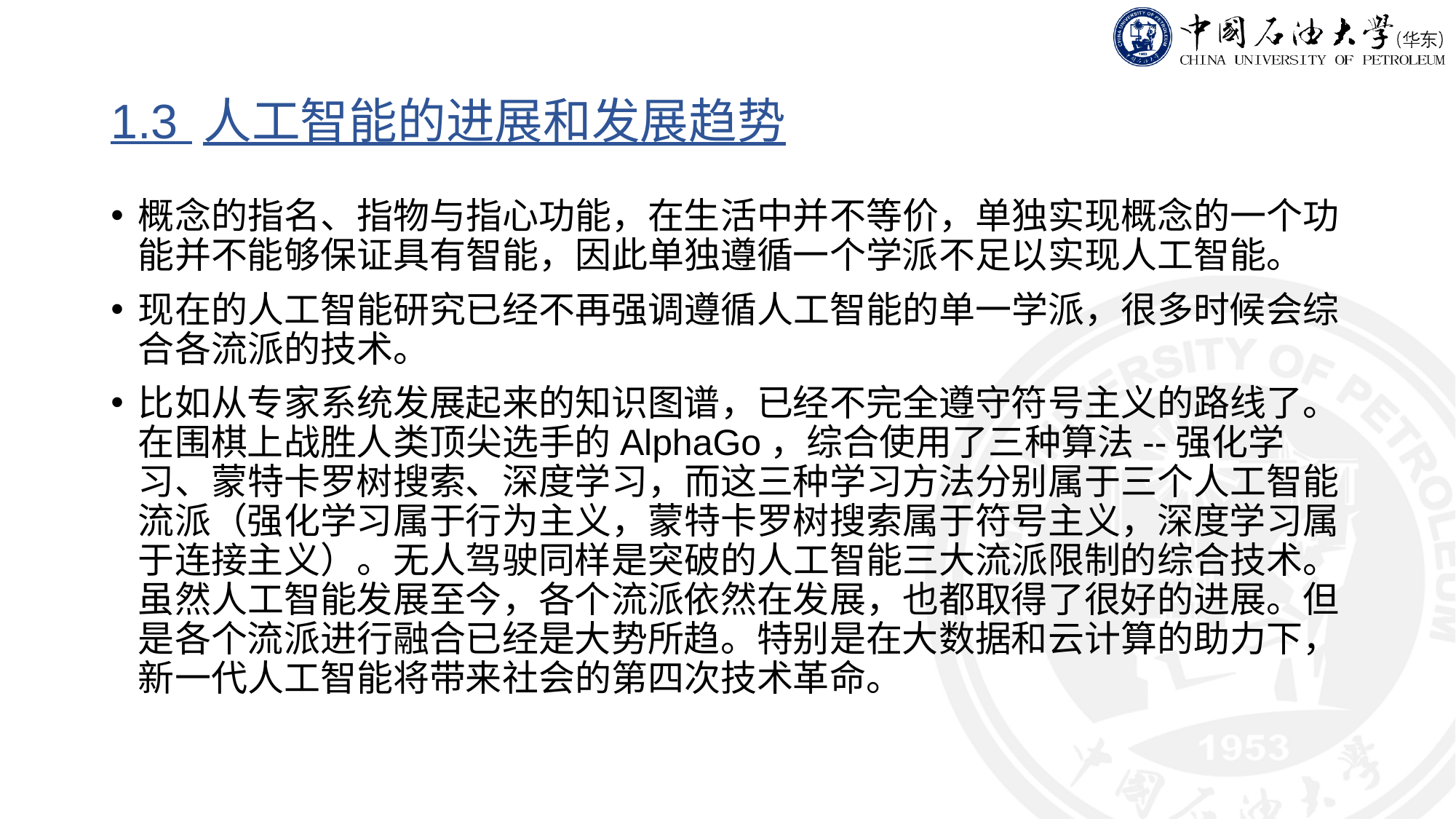

# 1.3 人工智能的进展和发展趋势
概念的指名、指物与指心功能，在生活中并不等价，单独实现概念的一个功能并不能够保证具有智能，因此单独遵循一个学派不足以实现人工智能。
现在的人工智能研究已经不再强调遵循人工智能的单一学派，很多时候会综合各流派的技术。
比如从专家系统发展起来的知识图谱，已经不完全遵守符号主义的路线了。在围棋上战胜人类顶尖选手的AlphaGo，综合使用了三种算法--强化学习、蒙特卡罗树搜索、深度学习，而这三种学习方法分别属于三个人工智能流派（强化学习属于行为主义，蒙特卡罗树搜索属于符号主义，深度学习属于连接主义）。无人驾驶同样是突破的人工智能三大流派限制的综合技术。虽然人工智能发展至今，各个流派依然在发展，也都取得了很好的进展。但是各个流派进行融合已经是大势所趋。特别是在大数据和云计算的助力下，新一代人工智能将带来社会的第四次技术革命。